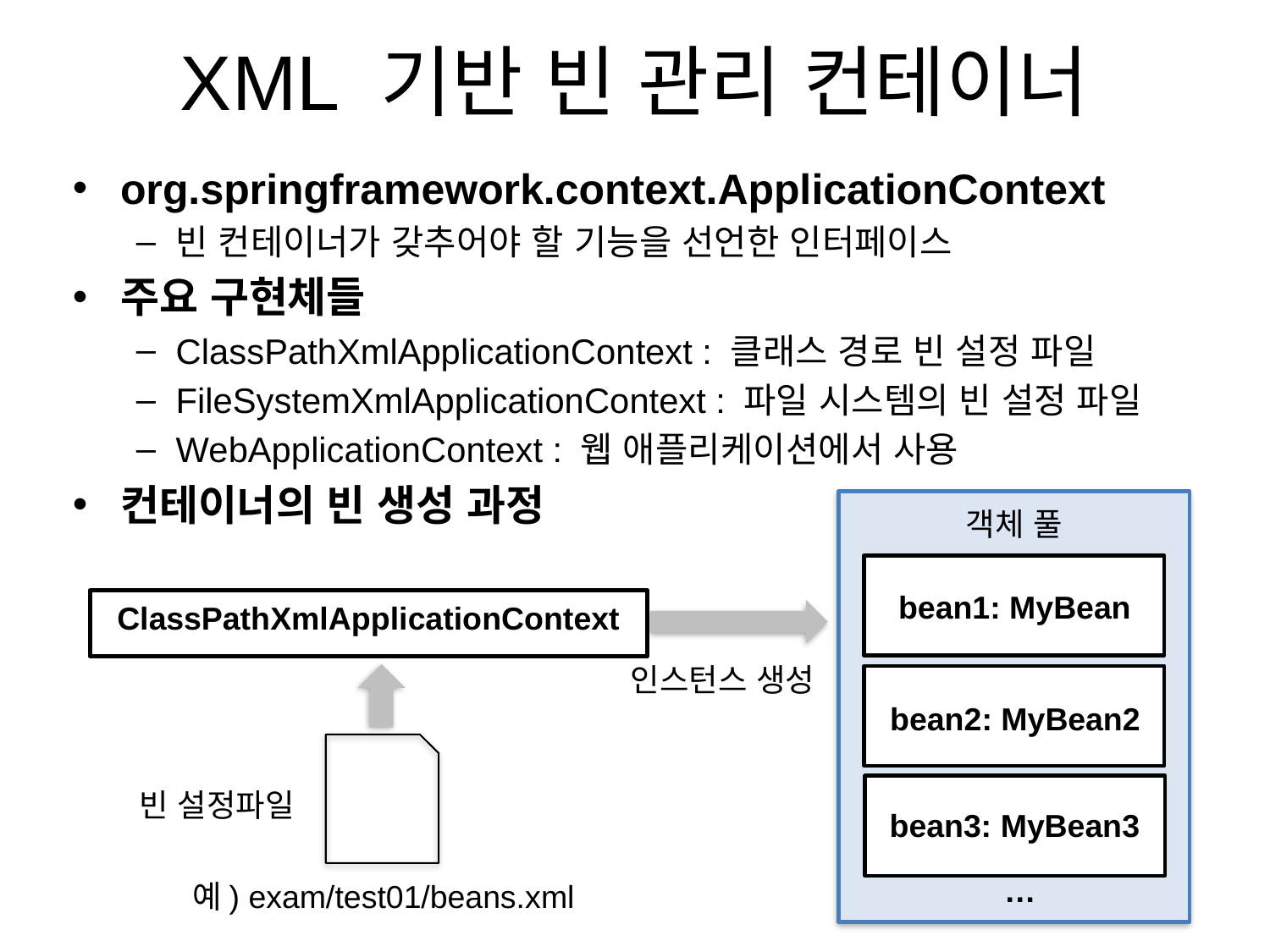

# XML 기반 빈 관리 컨테이너
org.springframework.context.ApplicationContext
빈 컨테이너가 갖추어야 할 기능을 선언한 인터페이스
주요 구현체들
ClassPathXmlApplicationContext : 클래스 경로 빈 설정 파일
FileSystemXmlApplicationContext : 파일 시스템의 빈 설정 파일
WebApplicationContext : 웹 애플리케이션에서 사용
컨테이너의 빈 생성 과정

객체 풀

bean1: MyBean

ClassPathXmlApplicationContext
인스턴스 생성

bean2: MyBean2

빈 설정파일

bean3: MyBean3
…
예) exam/test01/beans.xml